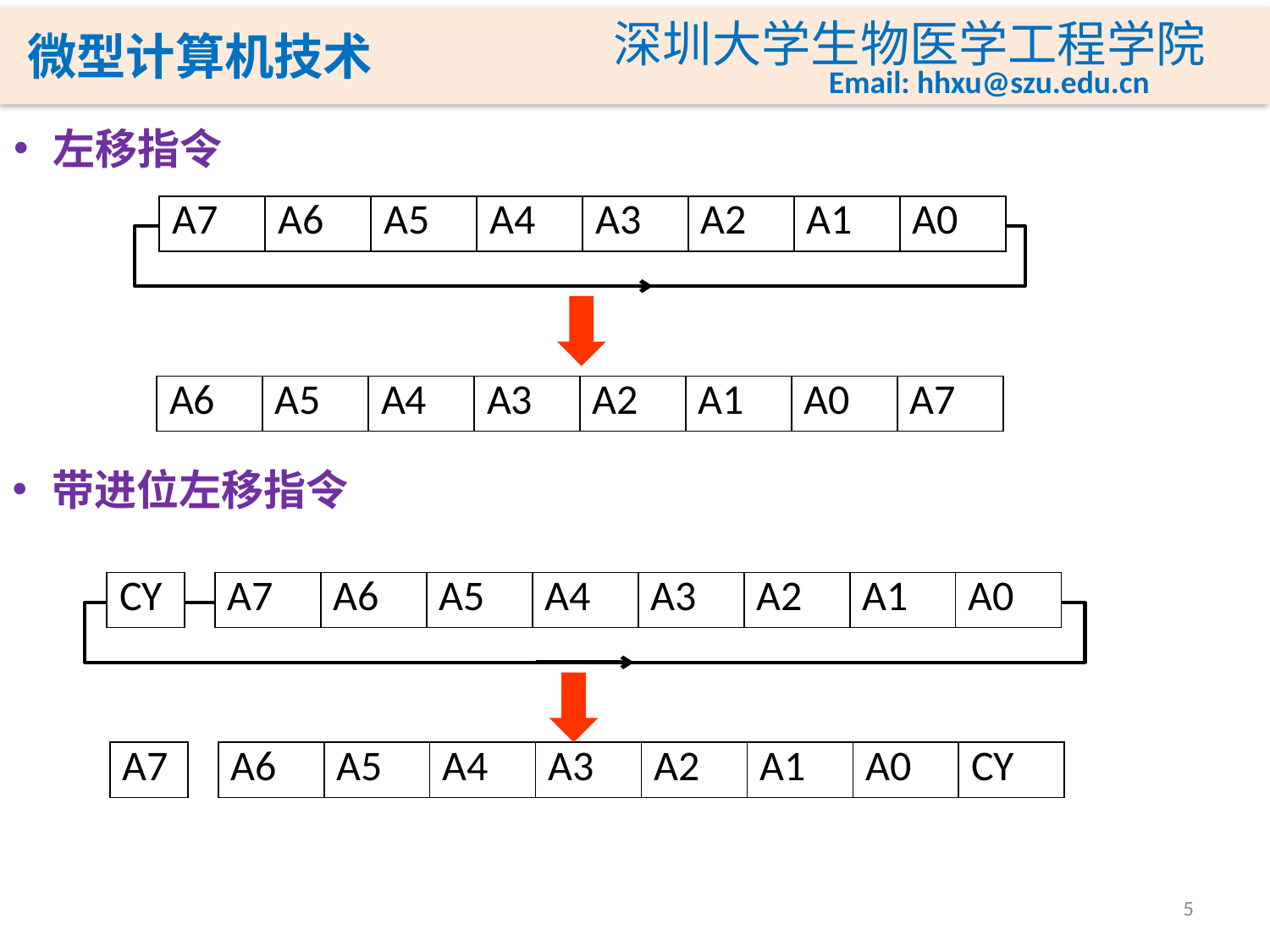

左移指令
| A7 | A6 | A5 | A4 | A3 | A2 | A1 | A0 |
| --- | --- | --- | --- | --- | --- | --- | --- |

| A6 | A5 | A4 | A3 | A2 | A1 | A0 | A7 |
| --- | --- | --- | --- | --- | --- | --- | --- |
带进位左移指令
| CY |
| --- |
| A7 | A6 | A5 | A4 | A3 | A2 | A1 | A0 |
| --- | --- | --- | --- | --- | --- | --- | --- |

| A7 |
| --- |
| A6 | A5 | A4 | A3 | A2 | A1 | A0 | CY |
| --- | --- | --- | --- | --- | --- | --- | --- |
5